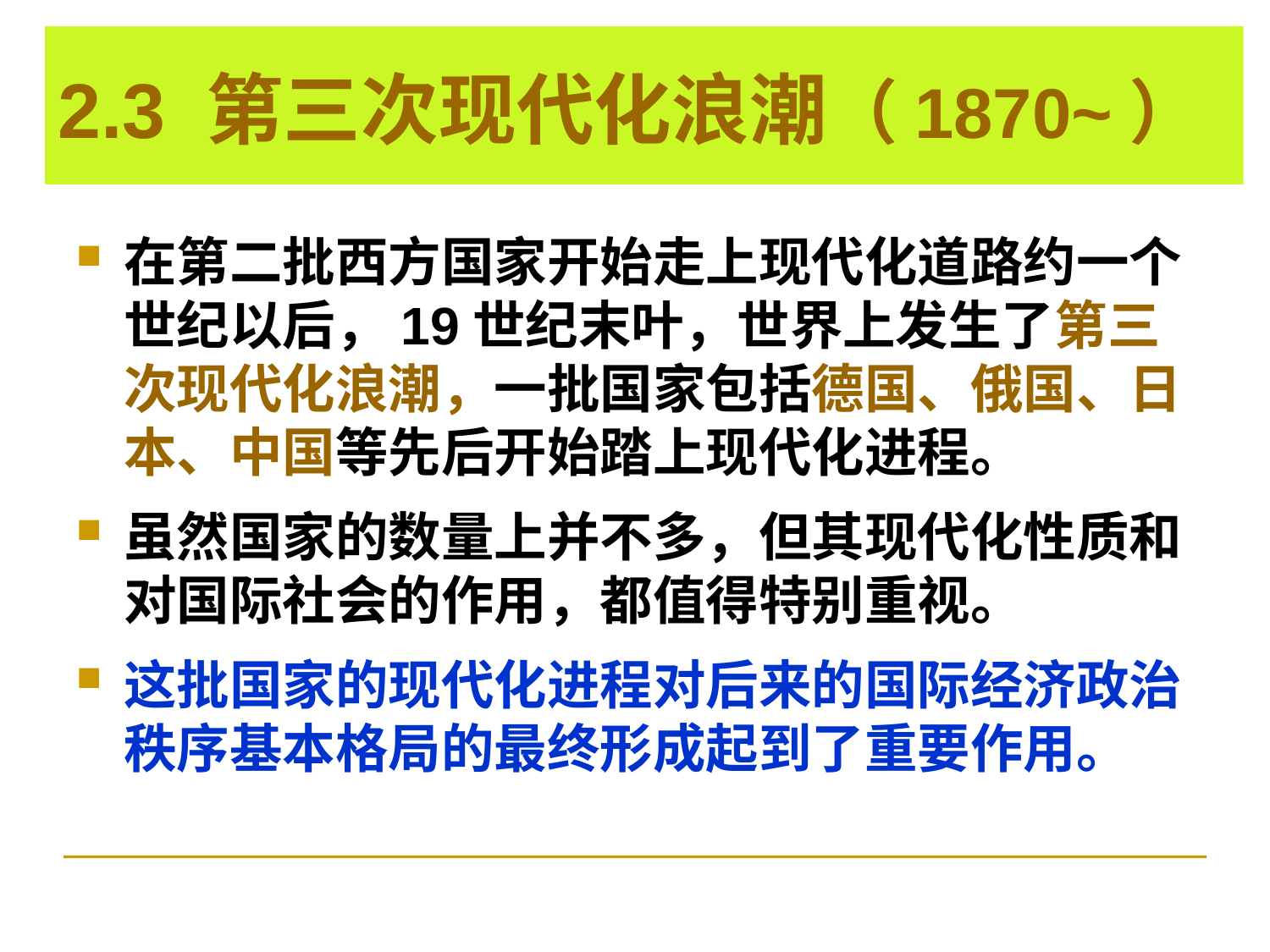

# 2.3 第三次现代化浪潮（1870~）
在第二批西方国家开始走上现代化道路约一个世纪以后，19世纪末叶，世界上发生了第三次现代化浪潮，一批国家包括德国、俄国、日本、中国等先后开始踏上现代化进程。
虽然国家的数量上并不多，但其现代化性质和对国际社会的作用，都值得特别重视。
这批国家的现代化进程对后来的国际经济政治秩序基本格局的最终形成起到了重要作用。

25